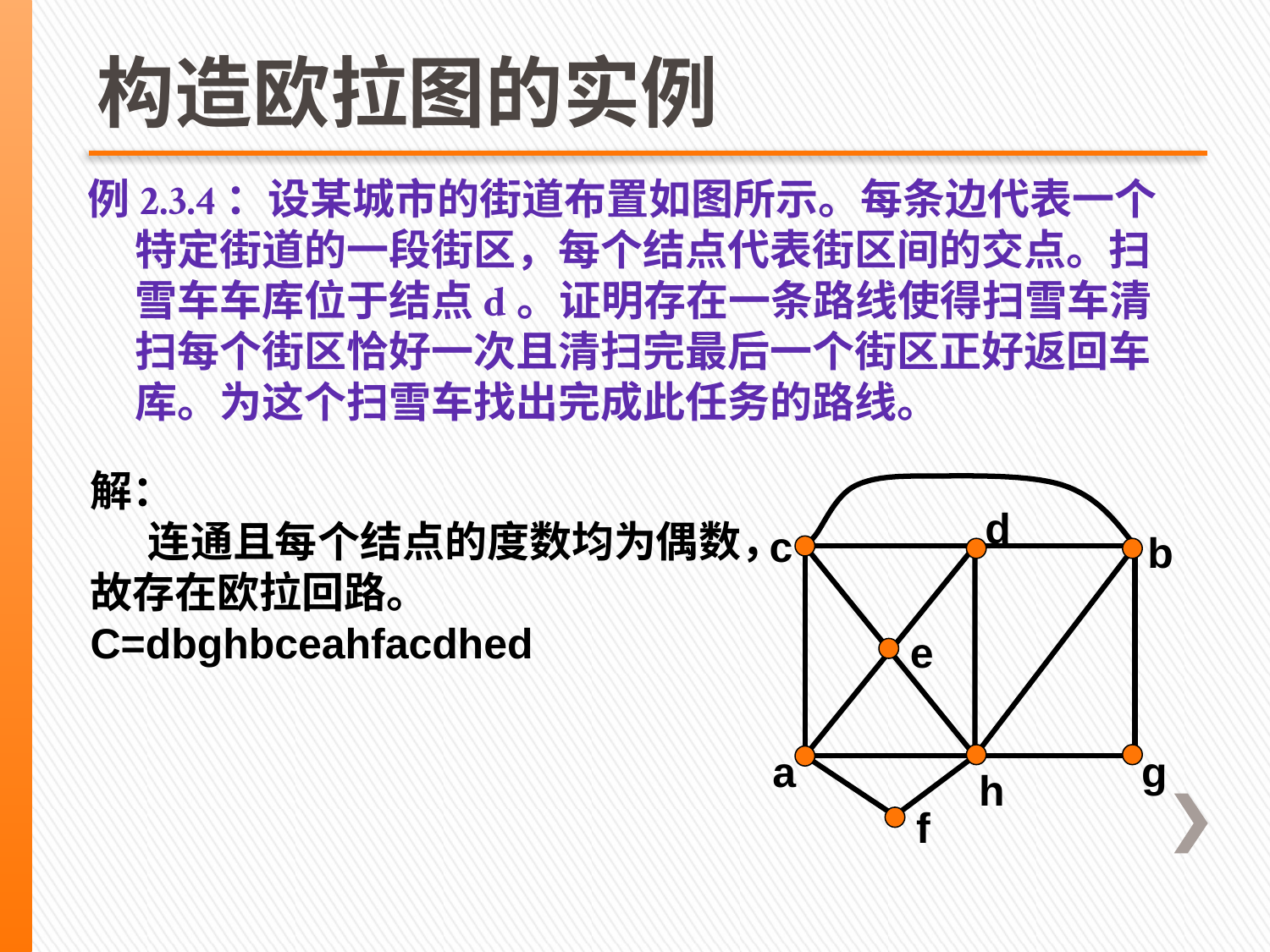

# 构造欧拉图的实例
例2.3.4：设某城市的街道布置如图所示。每条边代表一个特定街道的一段街区，每个结点代表街区间的交点。扫雪车车库位于结点d。证明存在一条路线使得扫雪车清扫每个街区恰好一次且清扫完最后一个街区正好返回车库。为这个扫雪车找出完成此任务的路线。

解：
     连通且每个结点的度数均为偶数，故存在欧拉回路。
C=dbghbceahfacdhed

d
c
b

e

a
g

h
f